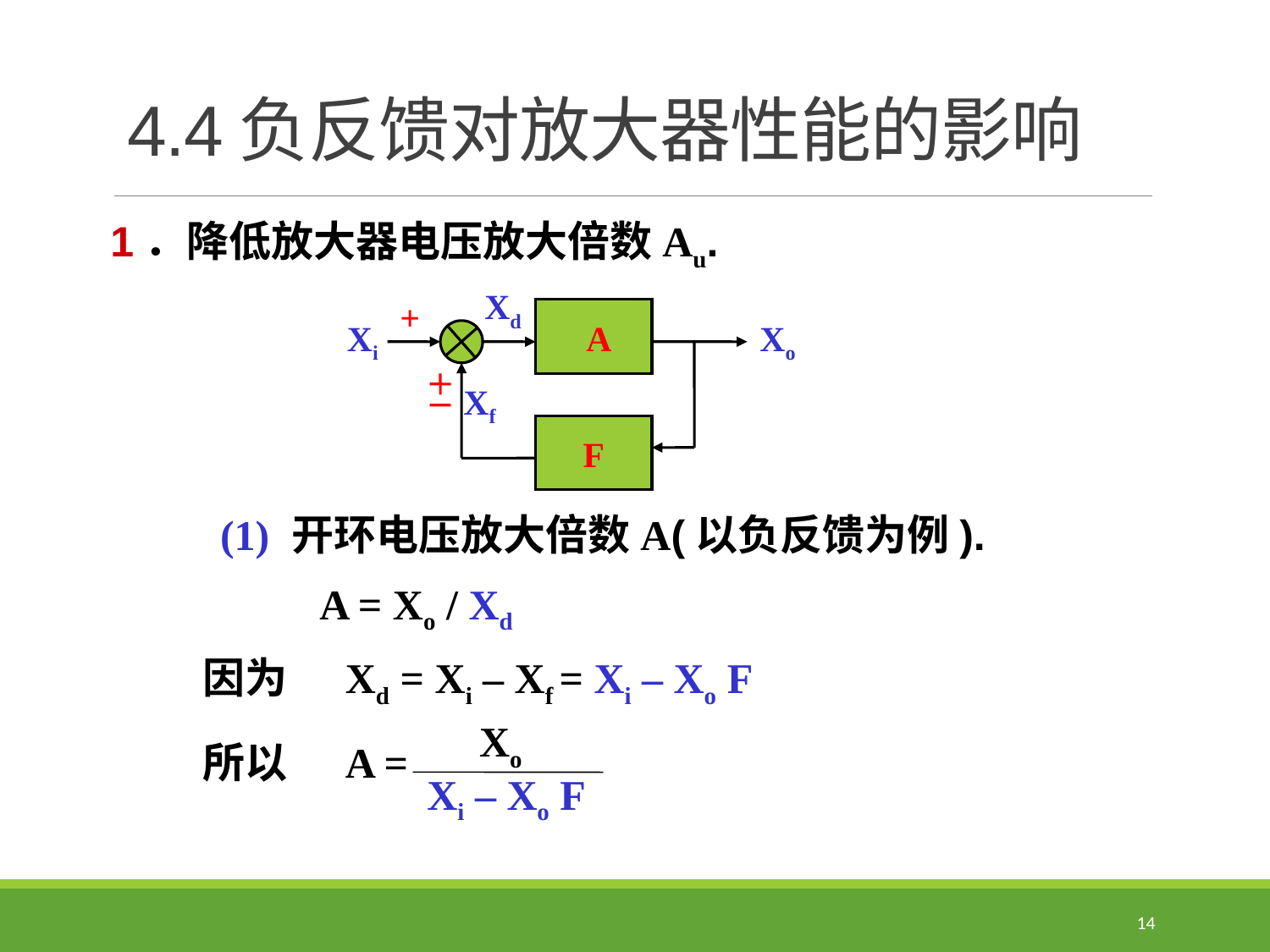

# 4.4负反馈对放大器性能的影响
1．降低放大器电压放大倍数Au.
Xd
+

Xi
A
Xo

Xf

F

(1) 开环电压放大倍数A(以负反馈为例).
A = Xo / Xd
因为     Xd = Xi – Xf = Xi – Xo F
Xo
Xi – Xo F

所以     A =
14